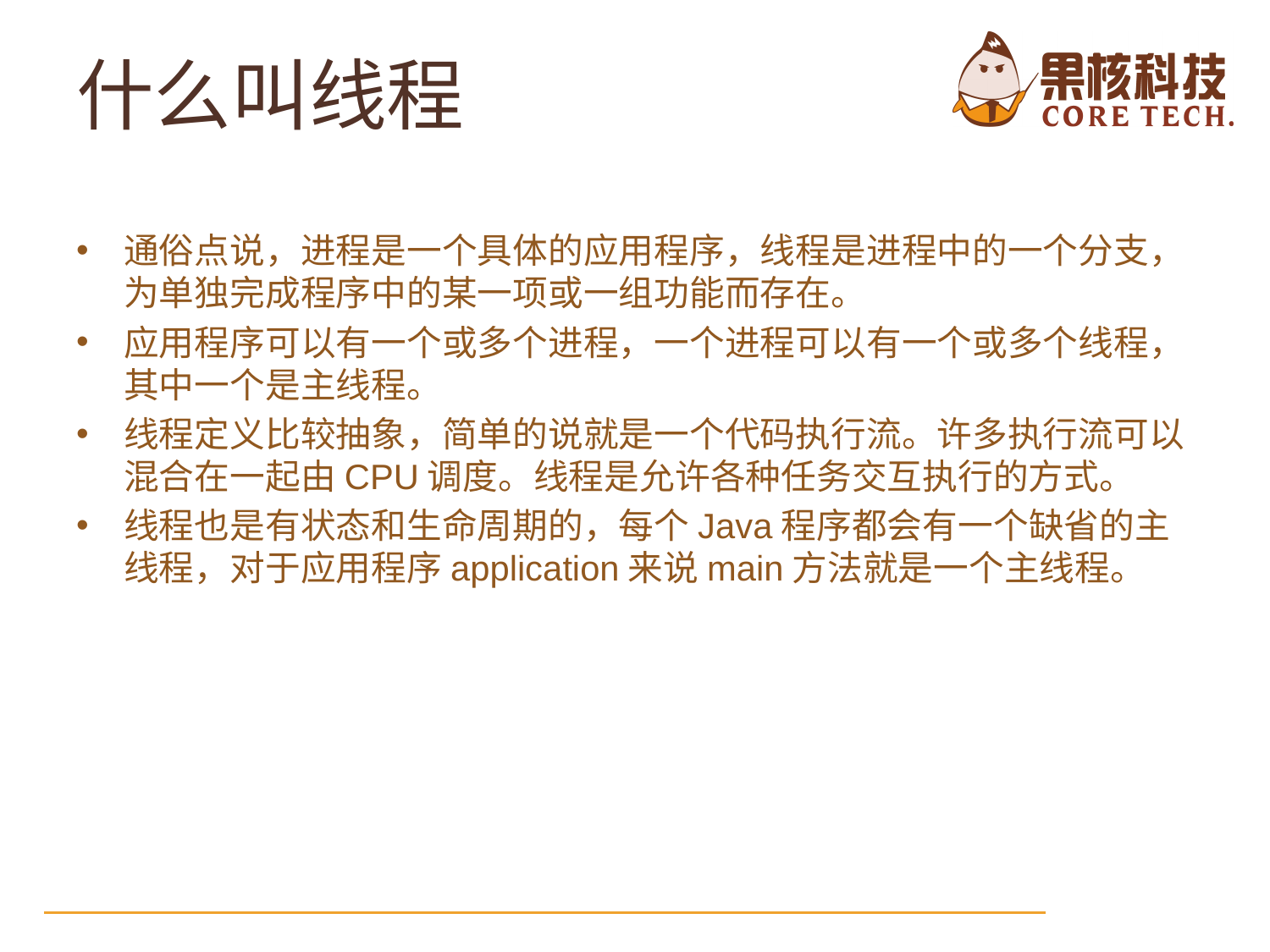

# 什么叫线程
通俗点说，进程是一个具体的应用程序，线程是进程中的一个分支，为单独完成程序中的某一项或一组功能而存在。
应用程序可以有一个或多个进程，一个进程可以有一个或多个线程，其中一个是主线程。
线程定义比较抽象，简单的说就是一个代码执行流。许多执行流可以混合在一起由CPU调度。线程是允许各种任务交互执行的方式。
线程也是有状态和生命周期的，每个Java程序都会有一个缺省的主线程，对于应用程序application来说main方法就是一个主线程。